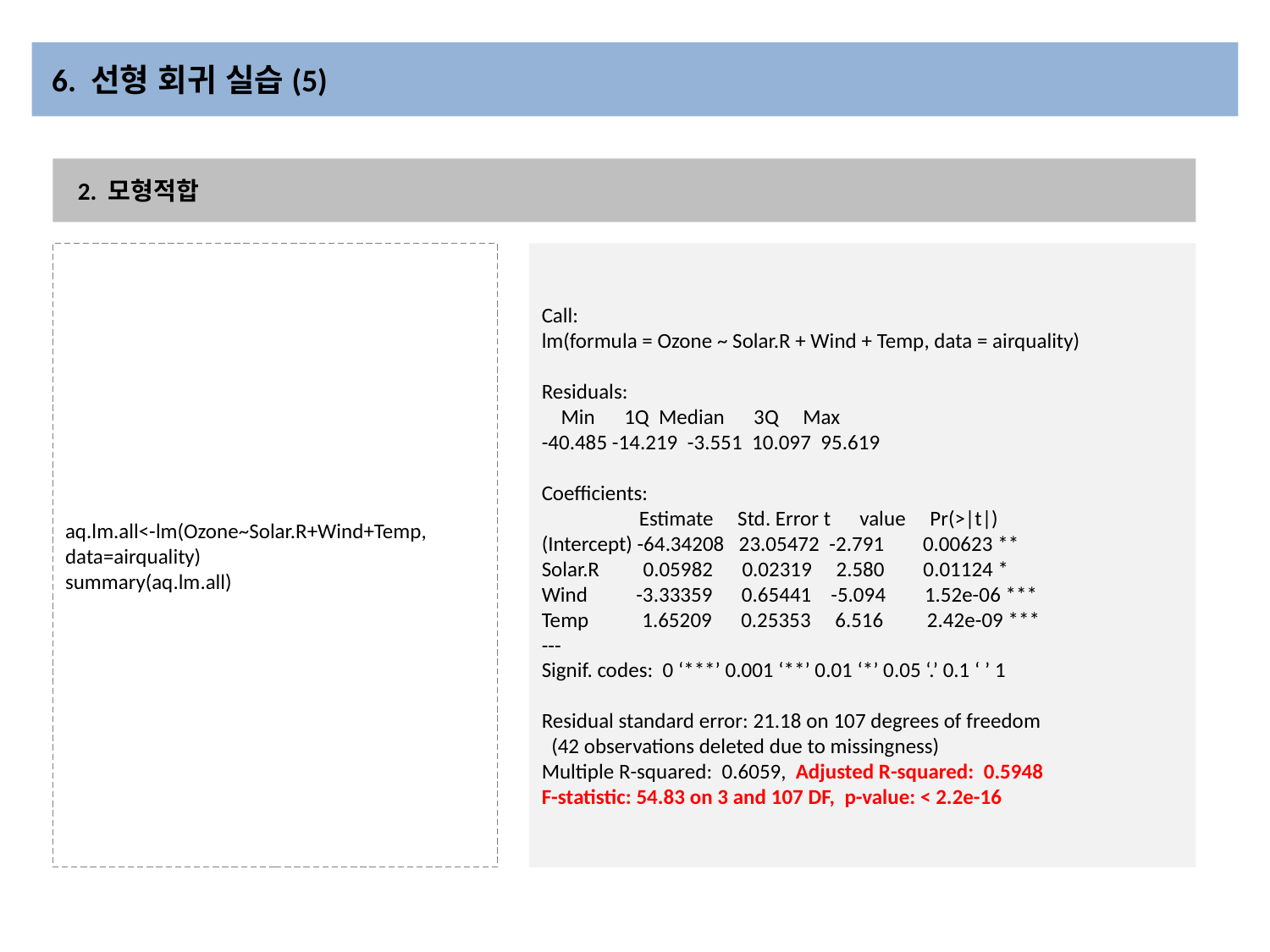

# 6. 선형 회귀 실습(5)
2. 모형적합
aq.lm.all<-lm(Ozone~Solar.R+Wind+Temp, data=airquality)
summary(aq.lm.all)
Call:
lm(formula = Ozone ~ Solar.R + Wind + Temp, data = airquality)

Residuals:
    Min      1Q  Median      3Q     Max
-40.485 -14.219  -3.551  10.097  95.619

Coefficients:
                    Estimate     Std. Error t      value     Pr(>|t|)
(Intercept) -64.34208   23.05472  -2.791        0.00623 **
Solar.R         0.05982      0.02319     2.580        0.01124 *
Wind          -3.33359      0.65441    -5.094        1.52e-06 ***
Temp           1.65209      0.25353     6.516         2.42e-09 ***
---
Signif. codes:  0 ‘***’ 0.001 ‘**’ 0.01 ‘*’ 0.05 ‘.’ 0.1 ‘ ’ 1

Residual standard error: 21.18 on 107 degrees of freedom
  (42 observations deleted due to missingness)
Multiple R-squared:  0.6059,	Adjusted R-squared:  0.5948
F-statistic: 54.83 on 3 and 107 DF,  p-value: < 2.2e-16